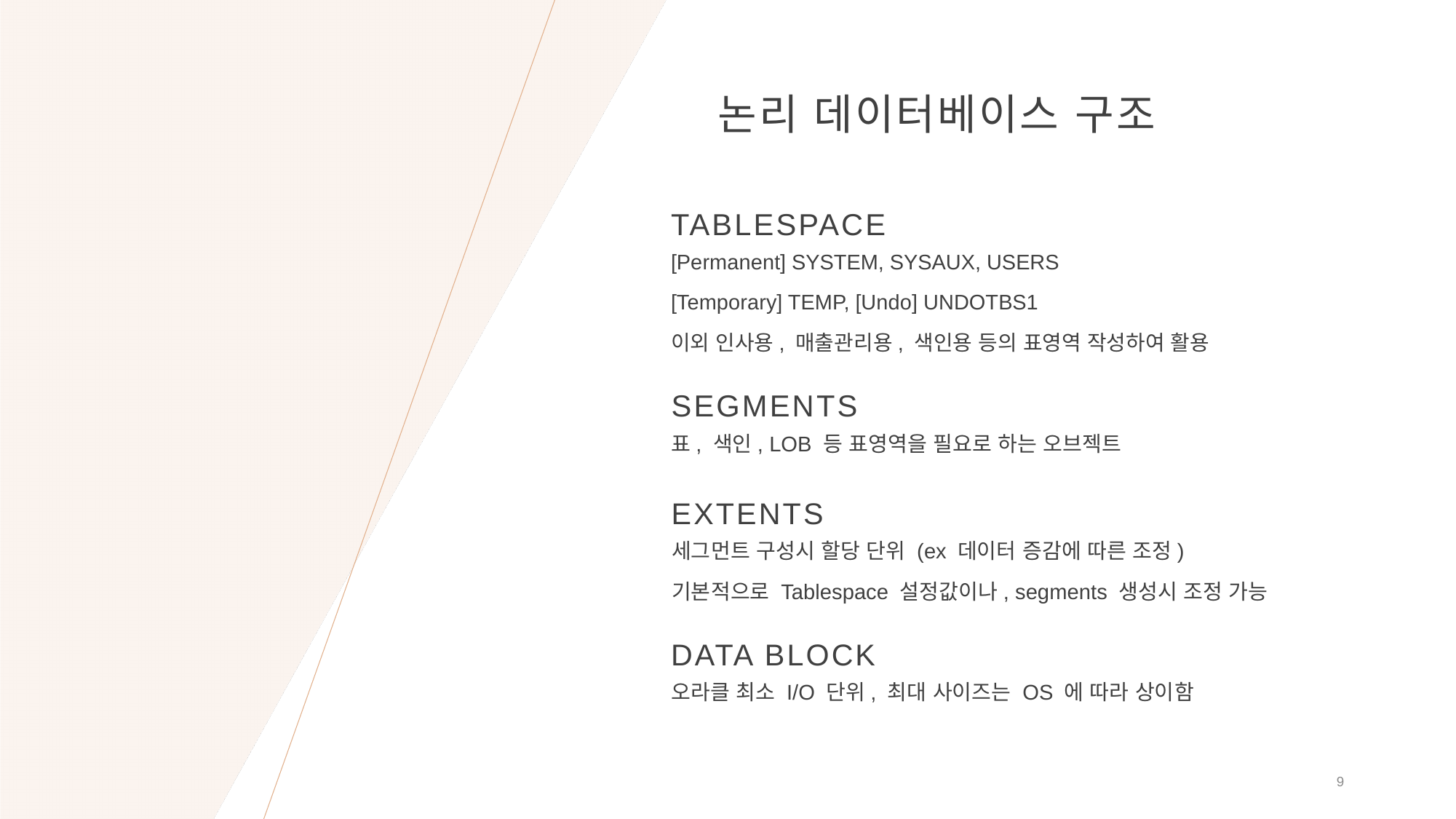

# 논리 데이터베이스 구조
tablespace
[Permanent] SYSTEM, SYSAUX, USERS
[Temporary] TEMP, [Undo] UNDOTBS1
이외 인사용, 매출관리용, 색인용 등의 표영역 작성하여 활용
segments
표, 색인, LOB 등 표영역을 필요로 하는 오브젝트
extents
세그먼트 구성시 할당 단위 (ex 데이터 증감에 따른 조정)
기본적으로 Tablespace 설정값이나, segments 생성시 조정 가능
Data block
오라클 최소 I/O 단위, 최대 사이즈는 OS 에 따라 상이함
9